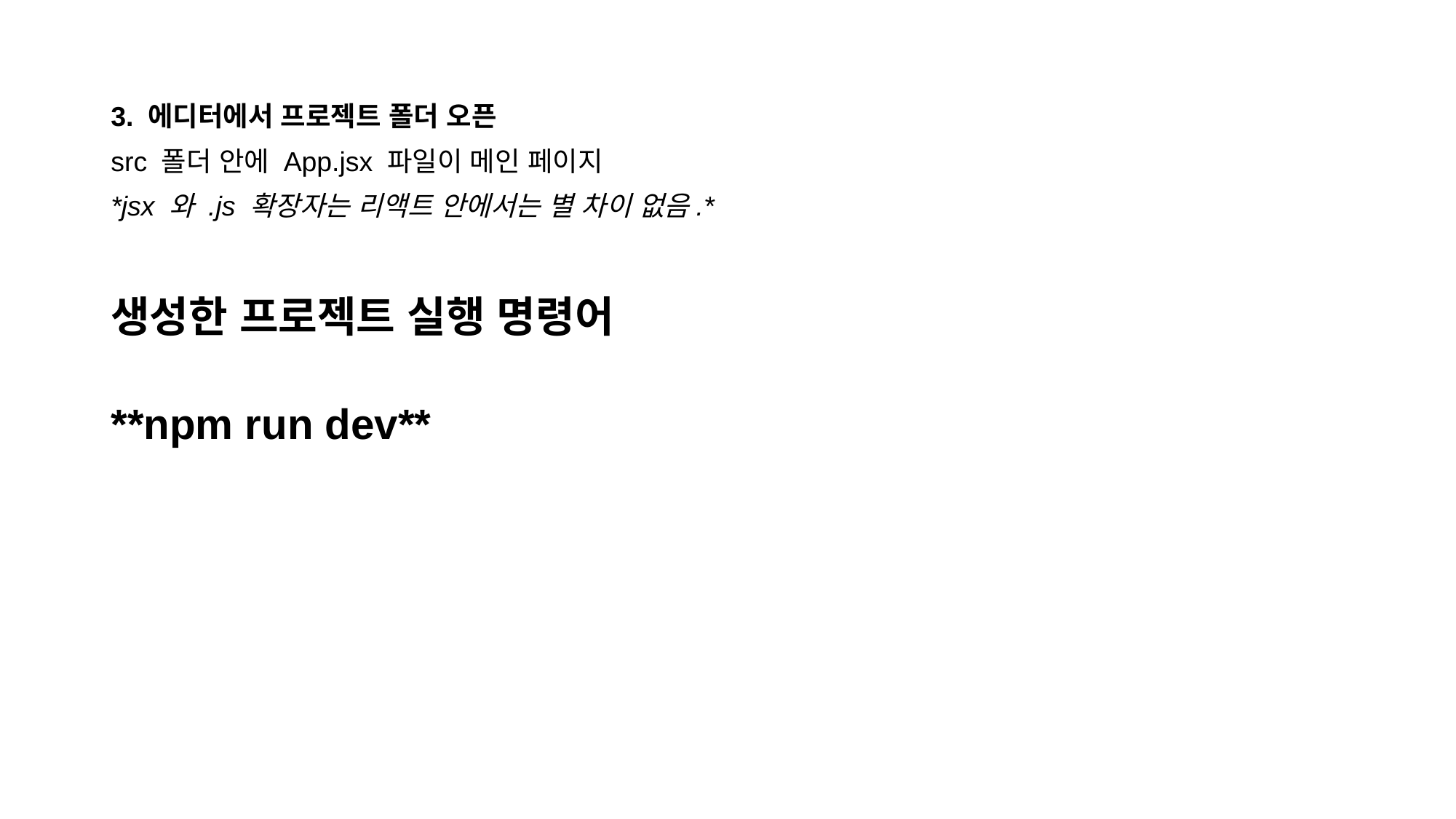

3. 에디터에서 프로젝트 폴더 오픈
src 폴더 안에 App.jsx 파일이 메인 페이지
*jsx 와 .js 확장자는 리액트 안에서는 별 차이 없음.*
생성한 프로젝트 실행 명령어
**npm run dev**